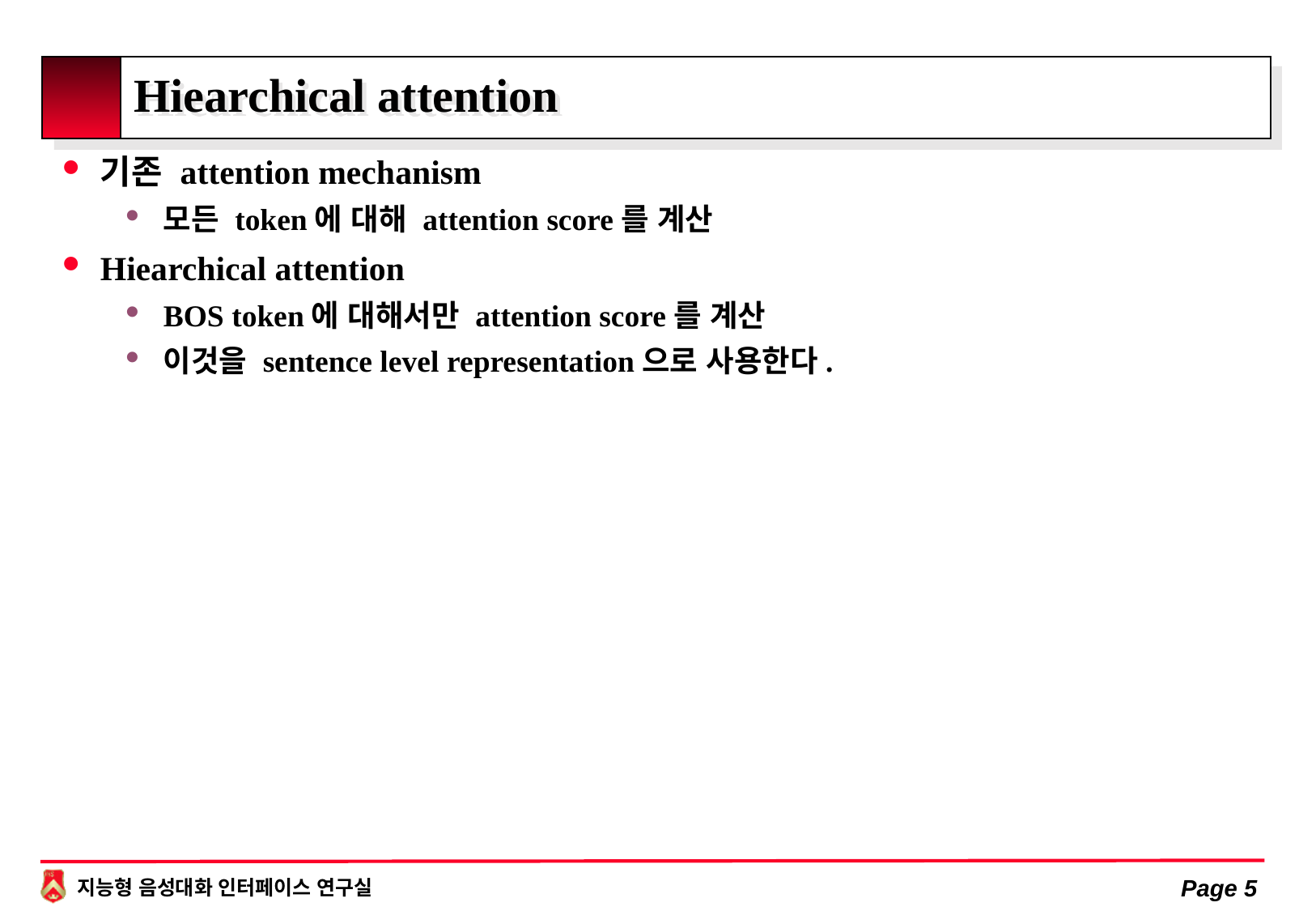

# Hiearchical attention
기존 attention mechanism
모든 token에 대해 attention score를 계산
Hiearchical attention
BOS token에 대해서만 attention score를 계산
이것을 sentence level representation으로 사용한다.

Page 5